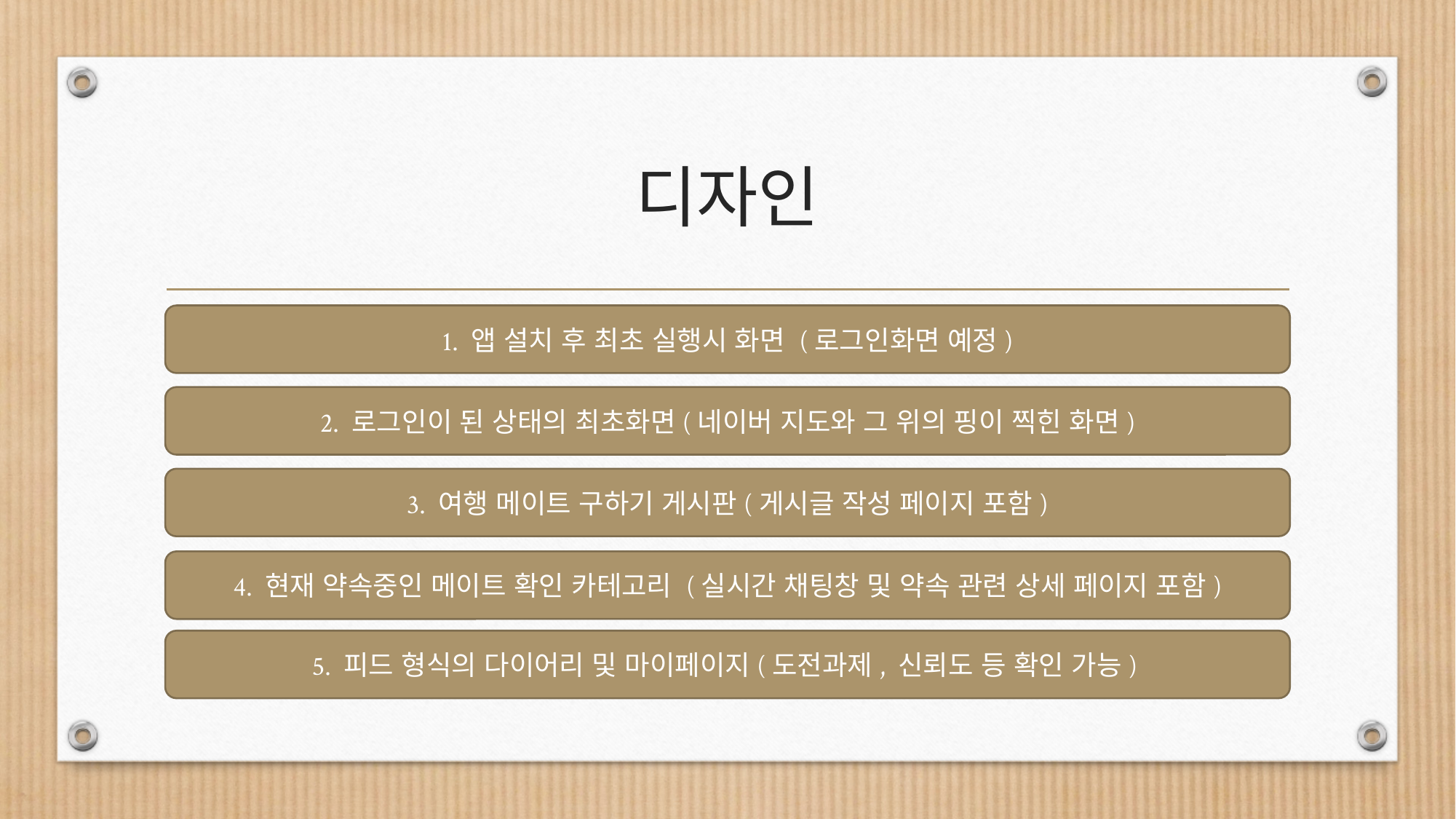

# 디자인
1. 앱 설치 후 최초 실행시 화면 (로그인화면 예정)
2. 로그인이 된 상태의 최초화면(네이버 지도와 그 위의 핑이 찍힌 화면)
3. 여행 메이트 구하기 게시판(게시글 작성 페이지 포함)
4. 현재 약속중인 메이트 확인 카테고리 (실시간 채팅창 및 약속 관련 상세 페이지 포함)
5. 피드 형식의 다이어리 및 마이페이지(도전과제, 신뢰도 등 확인 가능)